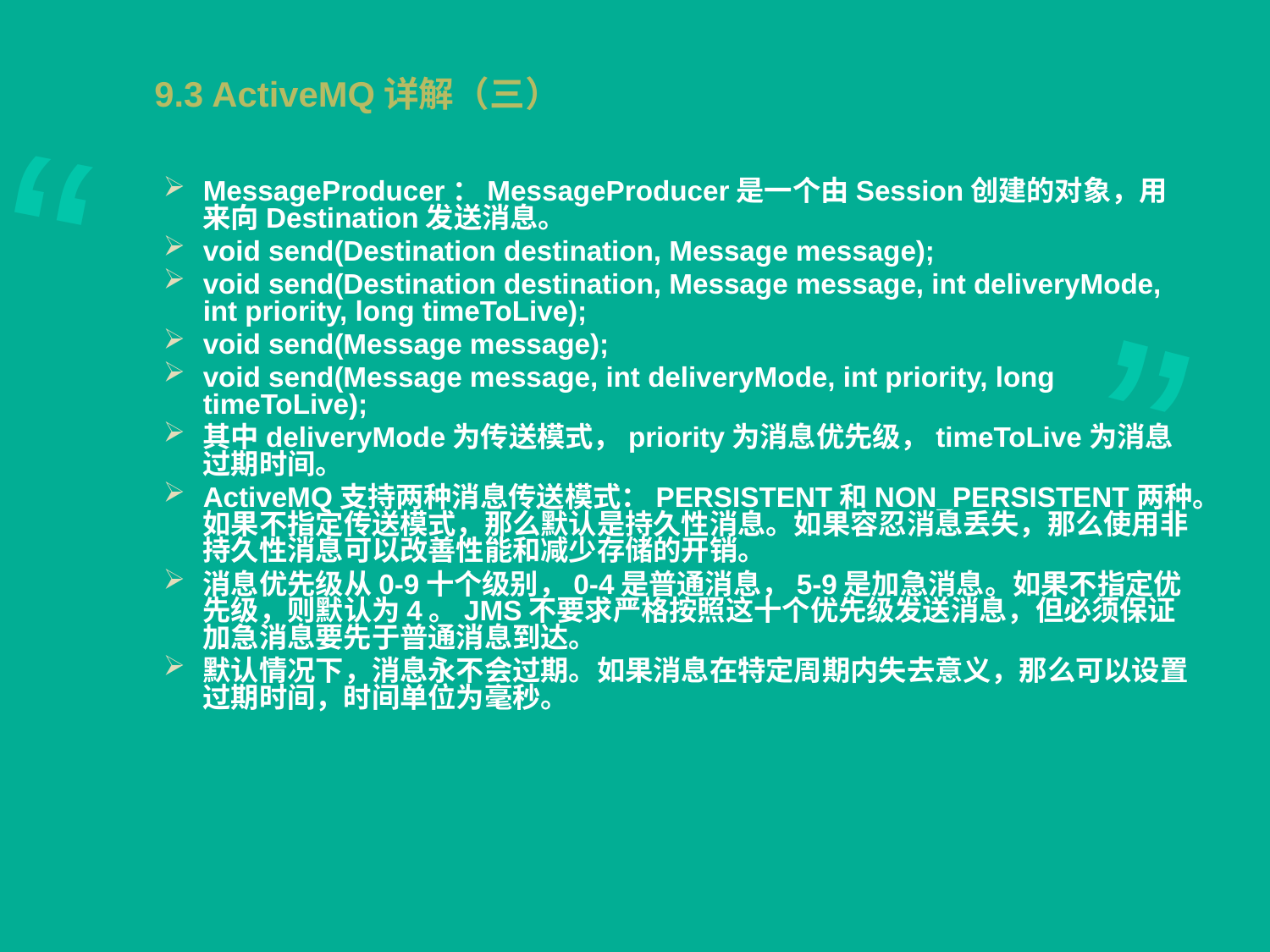

# 9.3 ActiveMQ详解（三）
MessageProducer：MessageProducer是一个由Session创建的对象，用来向Destination发送消息。
void send(Destination destination, Message message);
void send(Destination destination, Message message, int deliveryMode, int priority, long timeToLive);
void send(Message message);
void send(Message message, int deliveryMode, int priority, long timeToLive);
其中deliveryMode为传送模式，priority为消息优先级，timeToLive为消息过期时间。
ActiveMQ支持两种消息传送模式：PERSISTENT和NON_PERSISTENT两种。如果不指定传送模式，那么默认是持久性消息。如果容忍消息丢失，那么使用非持久性消息可以改善性能和减少存储的开销。
消息优先级从0-9十个级别，0-4是普通消息，5-9是加急消息。如果不指定优先级，则默认为4。JMS不要求严格按照这十个优先级发送消息，但必须保证加急消息要先于普通消息到达。
默认情况下，消息永不会过期。如果消息在特定周期内失去意义，那么可以设置过期时间，时间单位为毫秒。